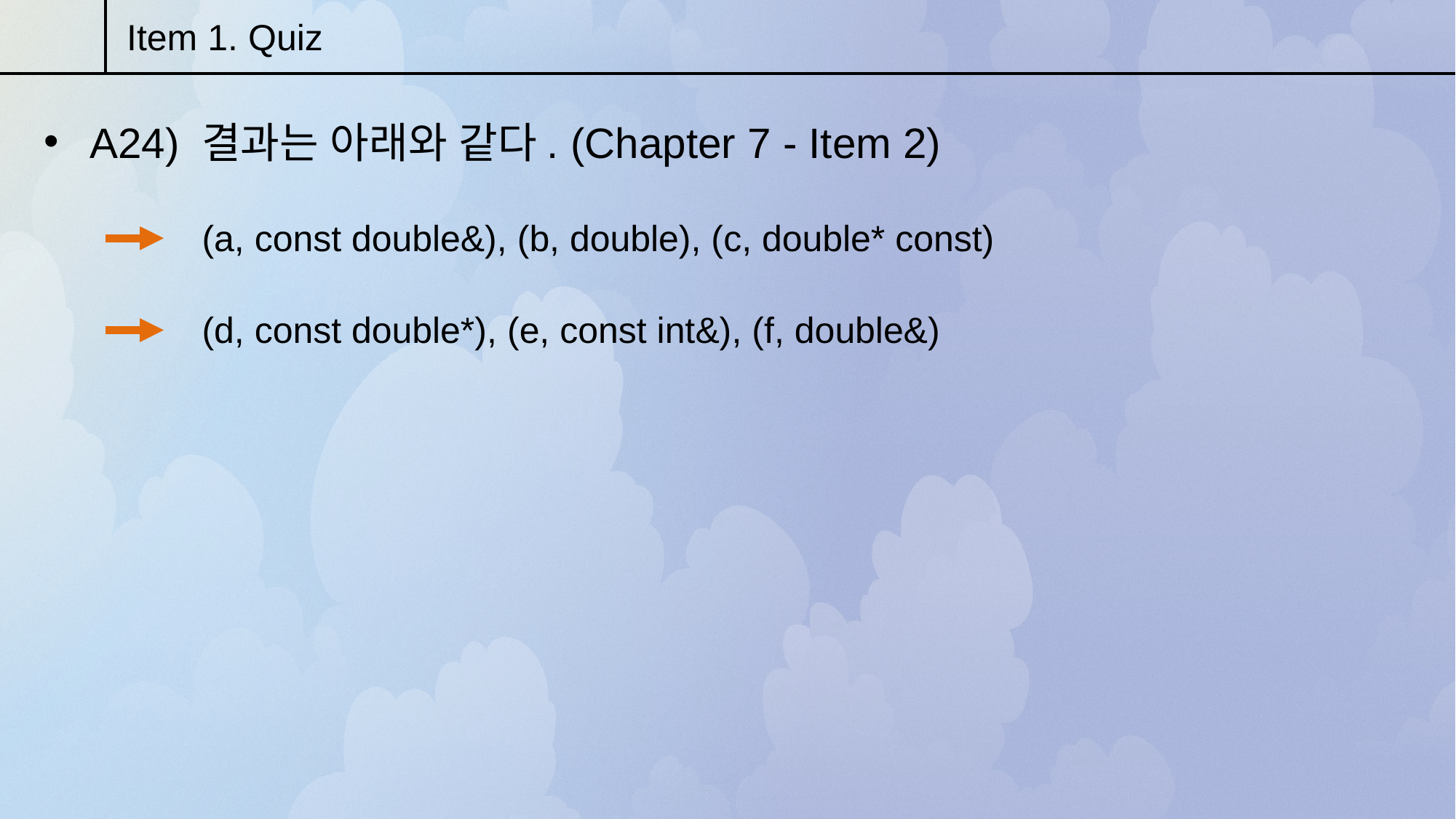

Item 1. Quiz
 A24) 결과는 아래와 같다. (Chapter 7 - Item 2)
(a, const double&), (b, double), (c, double* const)
(d, const double*), (e, const int&), (f, double&)